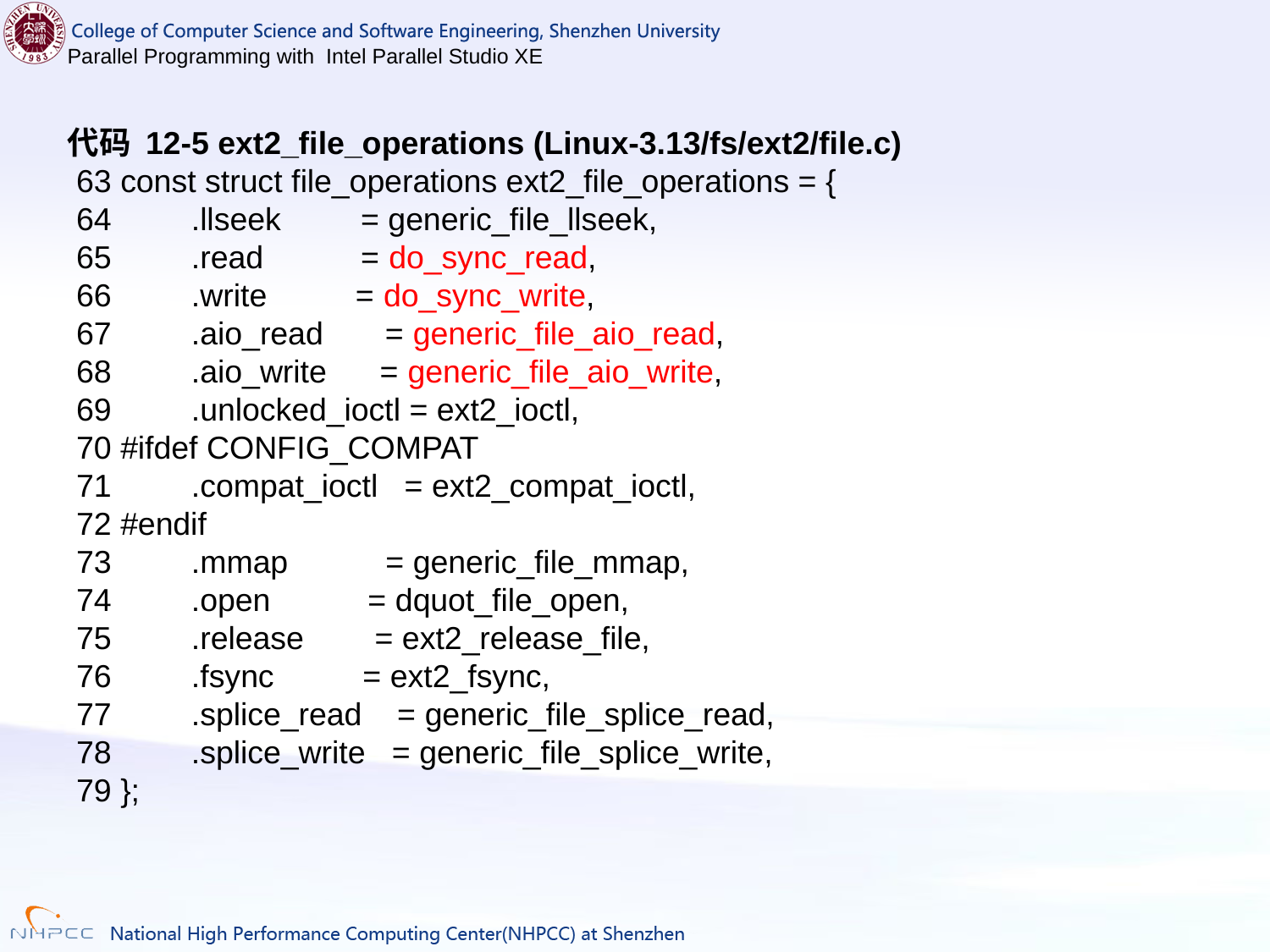

代码 12‑5 ext2_file_operations (Linux-3.13/fs/ext2/file.c)
 63 const struct file_operations ext2_file_operations = {
 64         .llseek         = generic_file_llseek,
 65         .read           = do_sync_read,
 66         .write          = do_sync_write,
 67         .aio_read       = generic_file_aio_read,
 68         .aio_write      = generic_file_aio_write,
 69         .unlocked_ioctl = ext2_ioctl,
 70 #ifdef CONFIG_COMPAT
 71         .compat_ioctl   = ext2_compat_ioctl,
 72 #endif
 73         .mmap           = generic_file_mmap,
 74         .open           = dquot_file_open,
 75         .release        = ext2_release_file,
 76         .fsync          = ext2_fsync,
 77         .splice_read    = generic_file_splice_read,
 78         .splice_write   = generic_file_splice_write,
 79 };